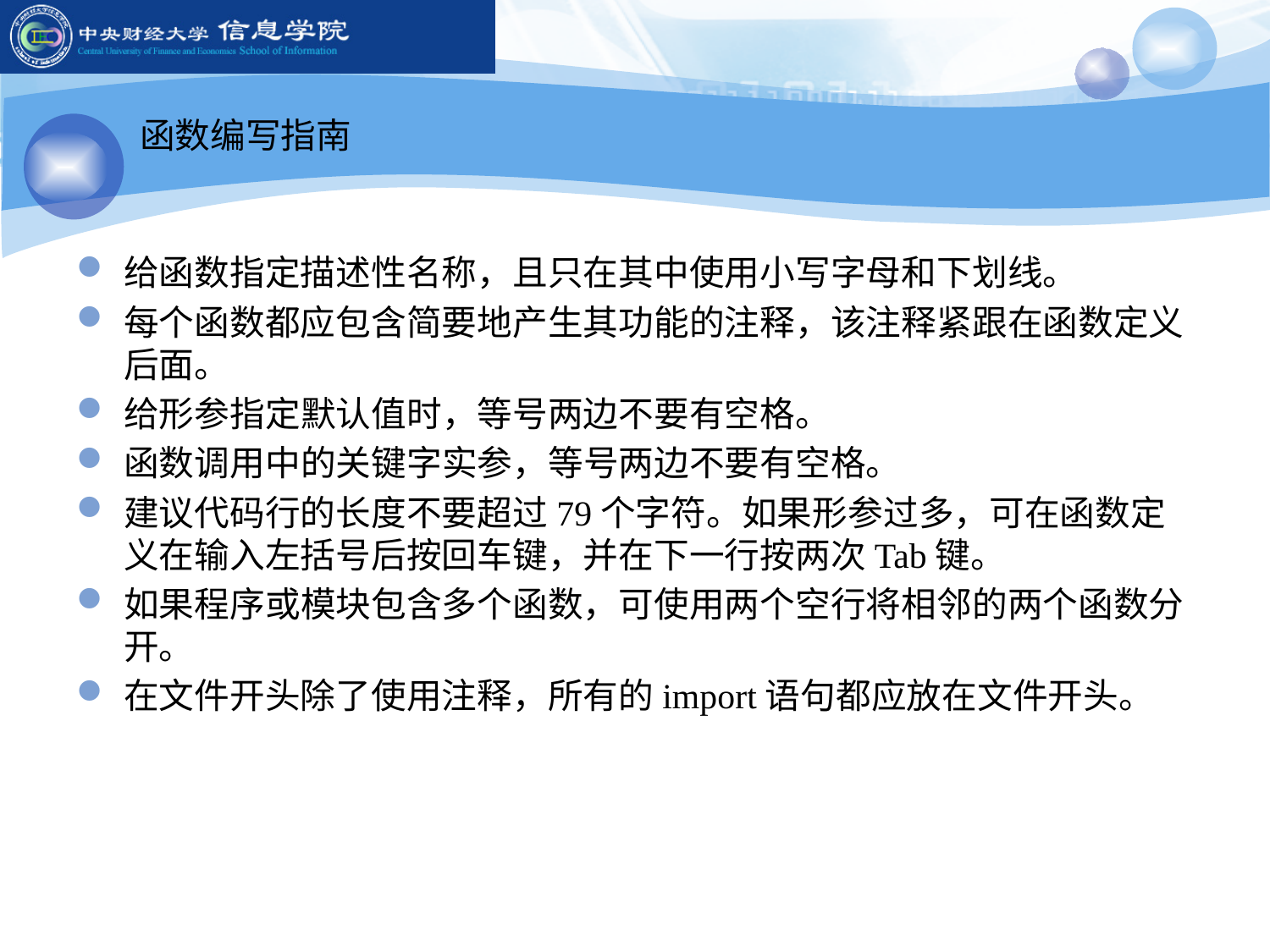

函数编写指南

给函数指定描述性名称，且只在其中使用小写字母和下划线。
每个函数都应包含简要地产生其功能的注释，该注释紧跟在函数定义后面。
给形参指定默认值时，等号两边不要有空格。
函数调用中的关键字实参，等号两边不要有空格。
建议代码行的长度不要超过79个字符。如果形参过多，可在函数定义在输入左括号后按回车键，并在下一行按两次Tab键。
如果程序或模块包含多个函数，可使用两个空行将相邻的两个函数分开。
在文件开头除了使用注释，所有的import语句都应放在文件开头。